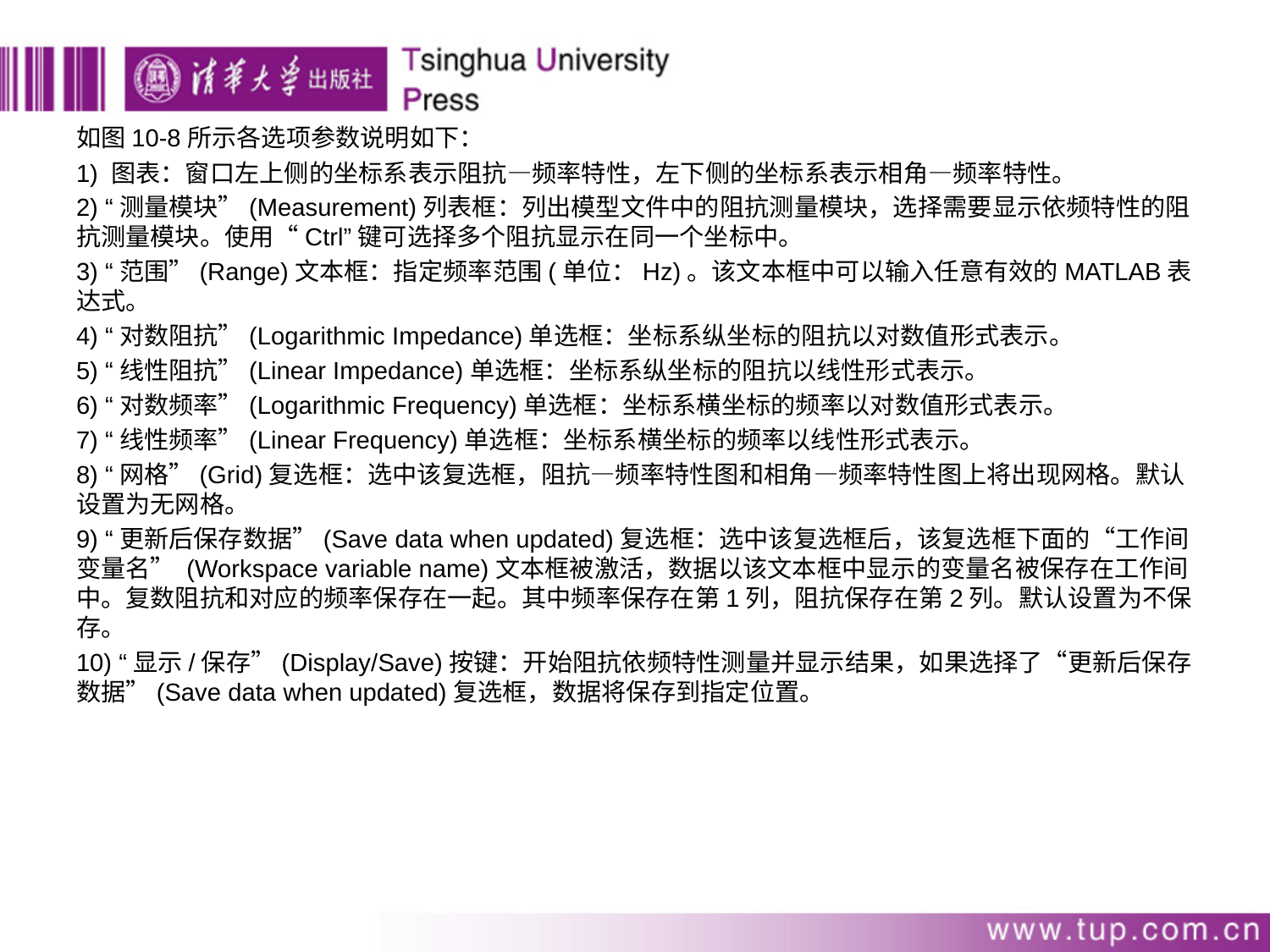

如图10-8所示各选项参数说明如下：
1) 图表：窗口左上侧的坐标系表示阻抗—频率特性，左下侧的坐标系表示相角—频率特性。
2) “测量模块”(Measurement)列表框：列出模型文件中的阻抗测量模块，选择需要显示依频特性的阻抗测量模块。使用“Ctrl”键可选择多个阻抗显示在同一个坐标中。
3) “范围”(Range)文本框：指定频率范围(单位：Hz)。该文本框中可以输入任意有效的MATLAB表达式。
4) “对数阻抗”(Logarithmic Impedance)单选框：坐标系纵坐标的阻抗以对数值形式表示。
5) “线性阻抗”(Linear Impedance)单选框：坐标系纵坐标的阻抗以线性形式表示。
6) “对数频率”(Logarithmic Frequency)单选框：坐标系横坐标的频率以对数值形式表示。
7) “线性频率”(Linear Frequency)单选框：坐标系横坐标的频率以线性形式表示。
8) “网格”(Grid)复选框：选中该复选框，阻抗—频率特性图和相角—频率特性图上将出现网格。默认设置为无网格。
9) “更新后保存数据”(Save data when updated)复选框：选中该复选框后，该复选框下面的“工作间变量名” (Workspace variable name)文本框被激活，数据以该文本框中显示的变量名被保存在工作间中。复数阻抗和对应的频率保存在一起。其中频率保存在第1列，阻抗保存在第2列。默认设置为不保存。
10) “显示/保存”(Display/Save)按键：开始阻抗依频特性测量并显示结果，如果选择了“更新后保存数据”(Save data when updated)复选框，数据将保存到指定位置。